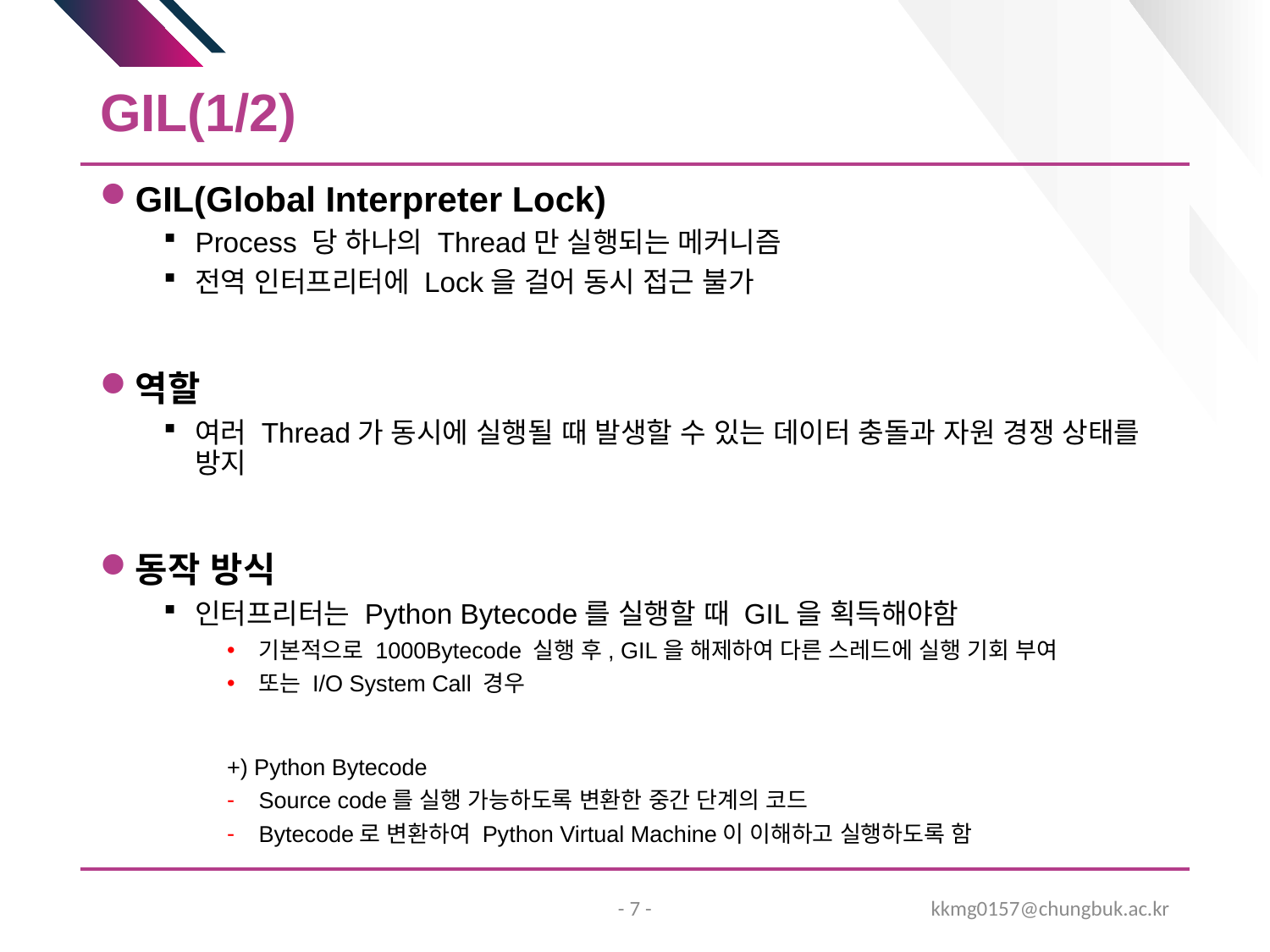

# GIL(1/2)
GIL(Global Interpreter Lock)
Process 당 하나의 Thread만 실행되는 메커니즘
전역 인터프리터에 Lock을 걸어 동시 접근 불가

역할
여러 Thread가 동시에 실행될 때 발생할 수 있는 데이터 충돌과 자원 경쟁 상태를 방지

동작 방식
인터프리터는 Python Bytecode를 실행할 때 GIL을 획득해야함
기본적으로 1000Bytecode 실행 후, GIL을 해제하여 다른 스레드에 실행 기회 부여
또는 I/O System Call 경우

+) Python Bytecode
Source code를 실행 가능하도록 변환한 중간 단계의 코드
Bytecode로 변환하여 Python Virtual Machine이 이해하고 실행하도록 함
- 7 -
kkmg0157@chungbuk.ac.kr